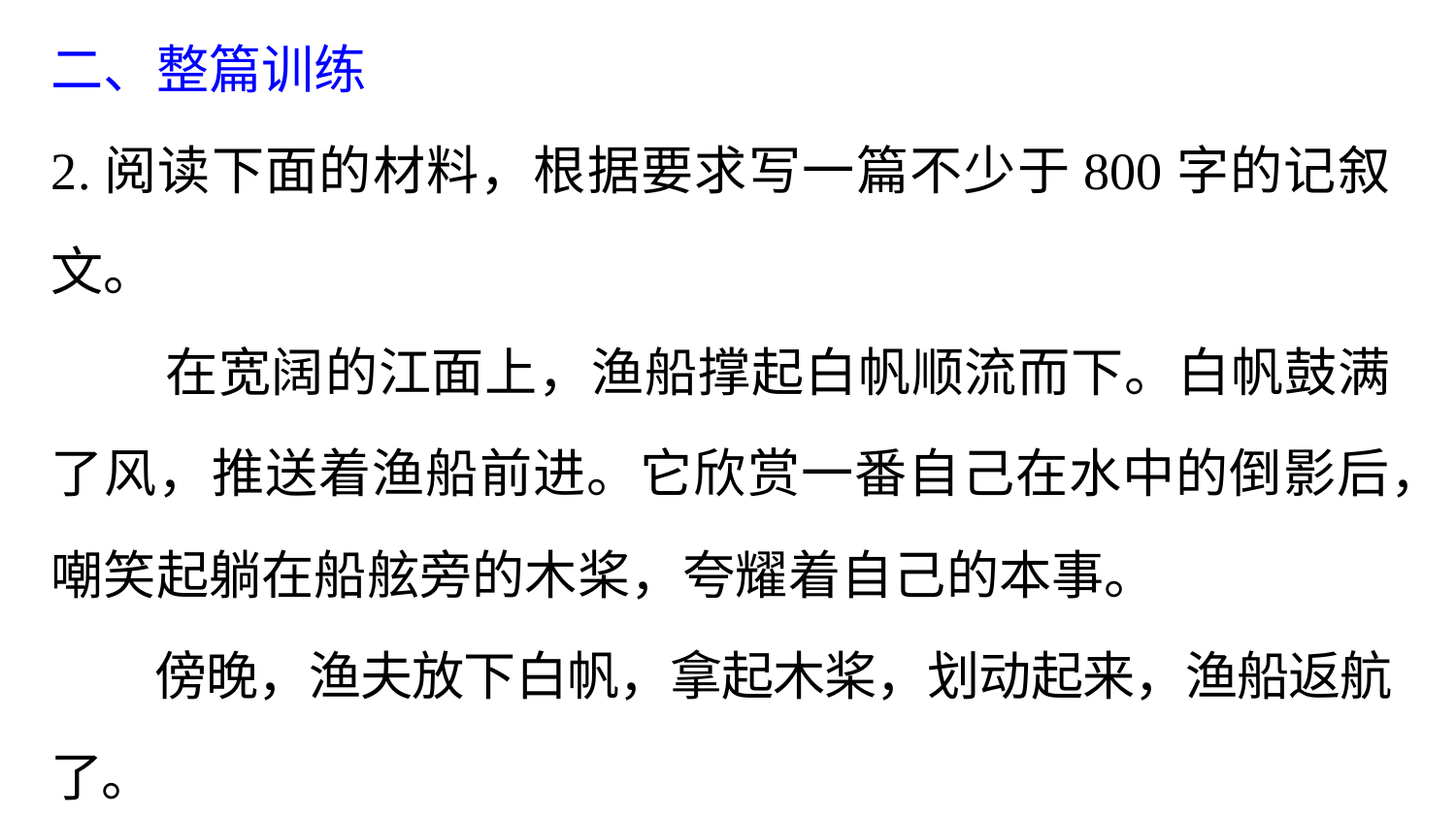

二、整篇训练
2.阅读下面的材料，根据要求写一篇不少于800字的记叙文。
        在宽阔的江面上，渔船撑起白帆顺流而下。白帆鼓满了风，推送着渔船前进。它欣赏一番自己在水中的倒影后，嘲笑起躺在船舷旁的木桨，夸耀着自己的本事。
       傍晚，渔夫放下白帆，拿起木桨，划动起来，渔船返航了。
      木桨带着哗哗的水声，对白帆说，你只能在顺风的时